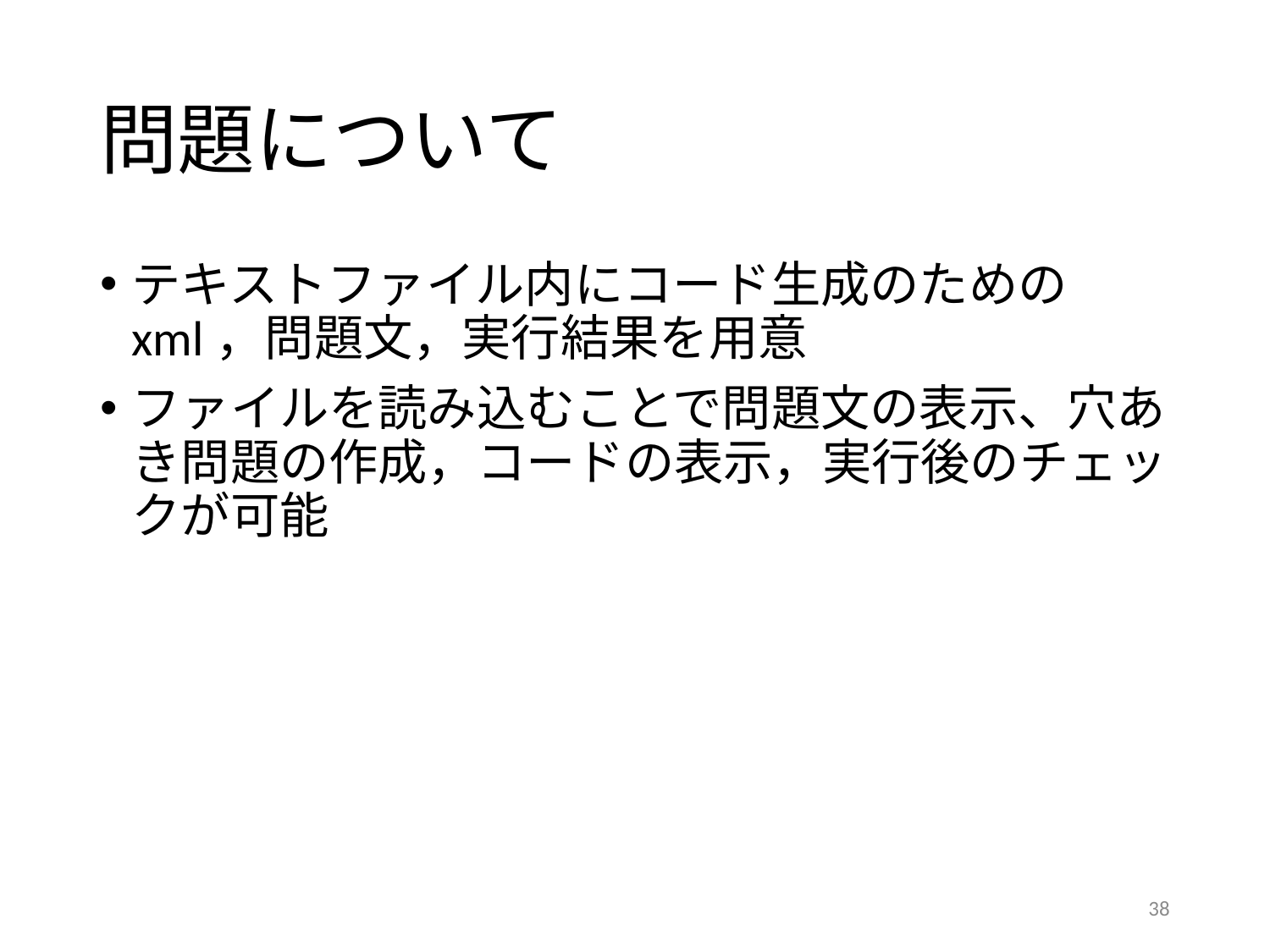

# 問題について
テキストファイル内にコード生成のためのxml，問題文，実行結果を用意
ファイルを読み込むことで問題文の表示、穴あき問題の作成，コードの表示，実行後のチェックが可能
38